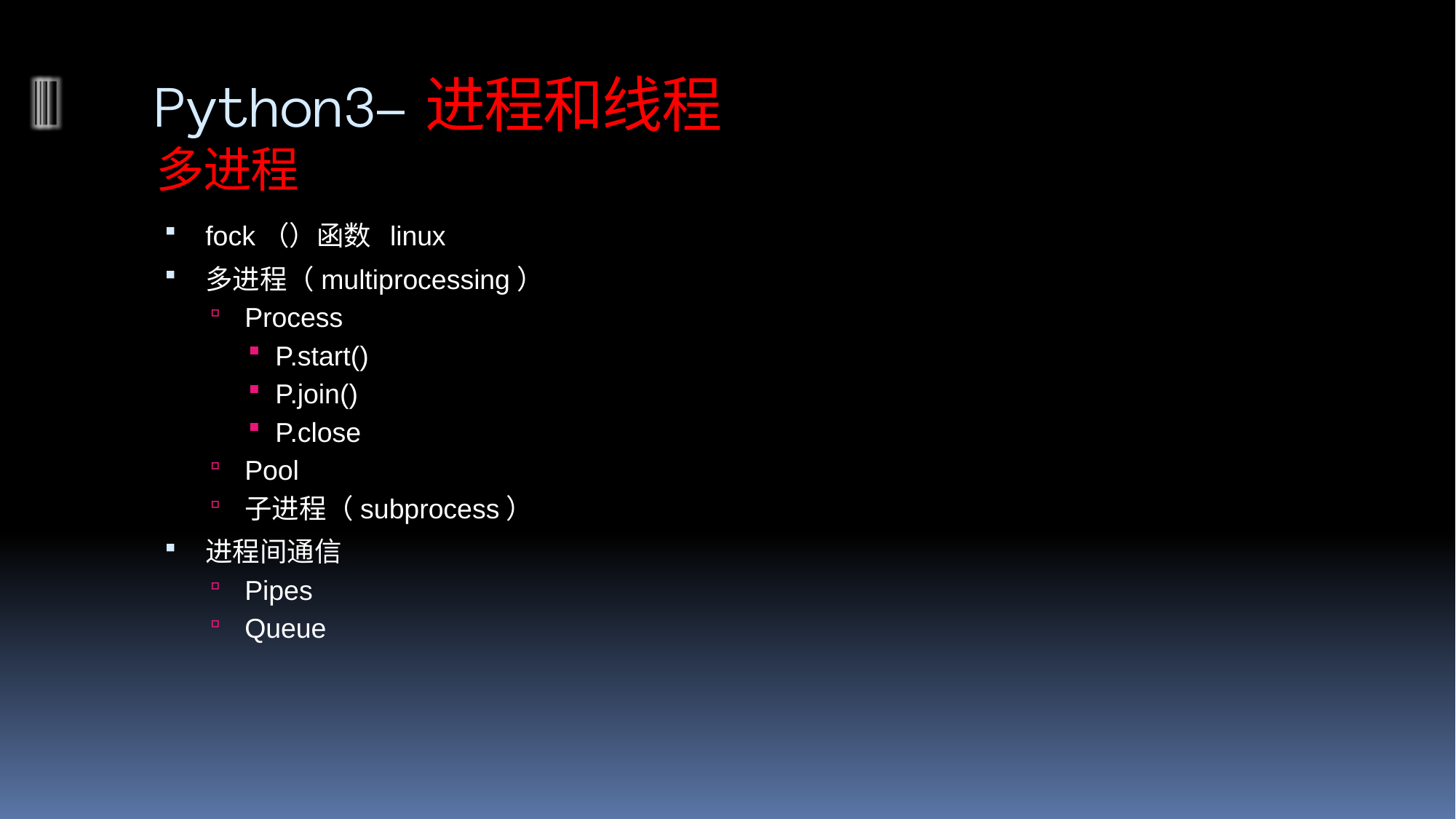

# Python3-进程和线程 多进程
fock（）函数  linux
多进程（multiprocessing）
Process
P.start()
P.join()
P.close
Pool
子进程（subprocess）
进程间通信
Pipes
Queue